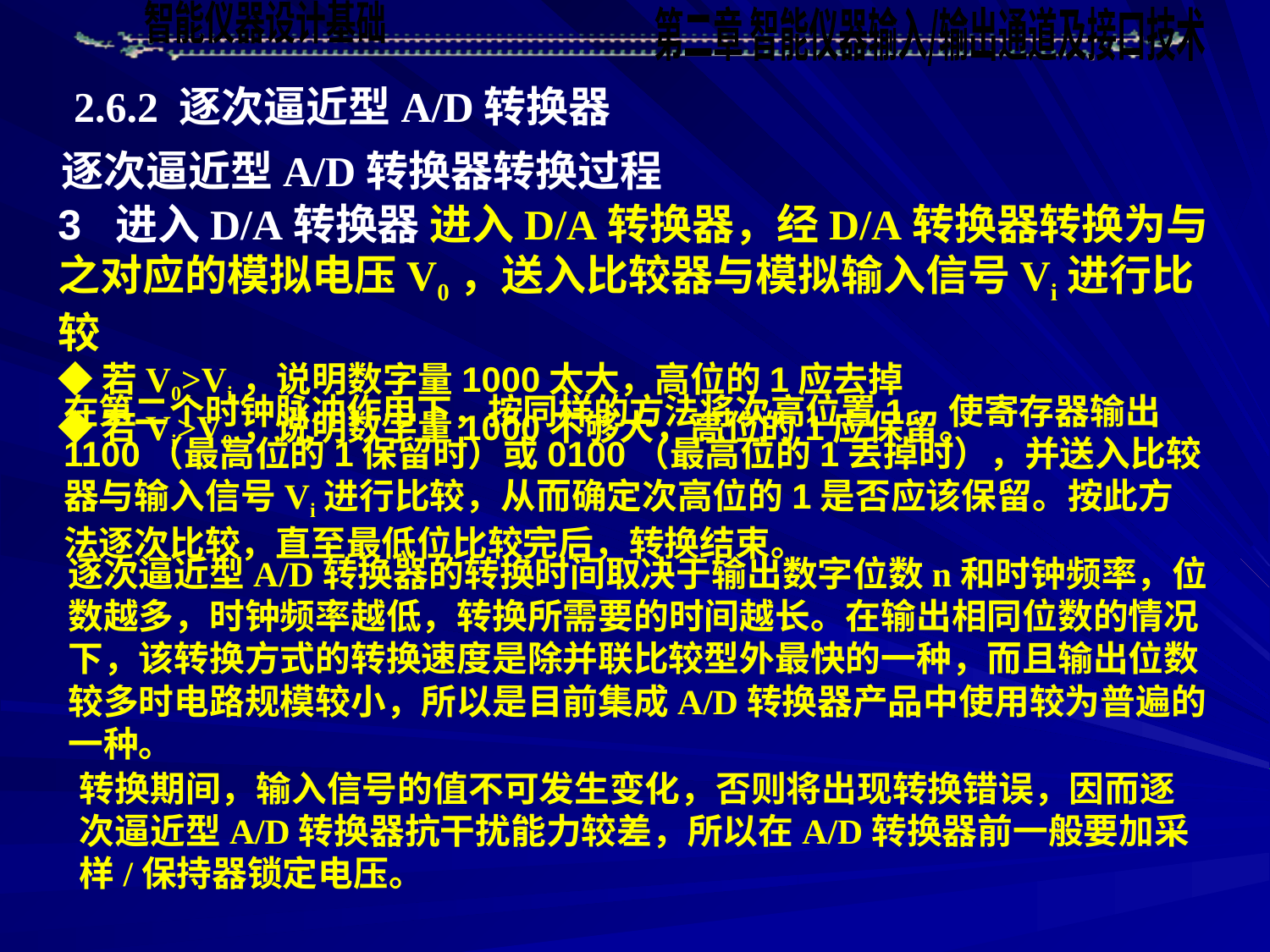

2.6.2 逐次逼近型A/D转换器
逐次逼近型A/D转换器转换过程
3  进入D/A转换器 进入D/A转换器，经D/A转换器转换为与之对应的模拟电压V0，送入比较器与模拟输入信号Vi进行比较
◆若V0>Vi，说明数字量1000太大，高位的1应去掉
◆若Vi>V0，说明数字量1000不够大，高位的1应保留。
在第二个时钟脉冲作用下，按同样的方法将次高位置1，使寄存器输出1100（最高位的1保留时）或0100（最高位的1丢掉时），并送入比较器与输入信号Vi进行比较，从而确定次高位的1是否应该保留。按此方法逐次比较，直至最低位比较完后，转换结束。
逐次逼近型A/D转换器的转换时间取决于输出数字位数n和时钟频率，位数越多，时钟频率越低，转换所需要的时间越长。在输出相同位数的情况下，该转换方式的转换速度是除并联比较型外最快的一种，而且输出位数较多时电路规模较小，所以是目前集成A/D转换器产品中使用较为普遍的一种。
转换期间，输入信号的值不可发生变化，否则将出现转换错误，因而逐次逼近型A/D转换器抗干扰能力较差，所以在A/D转换器前一般要加采样/保持器锁定电压。